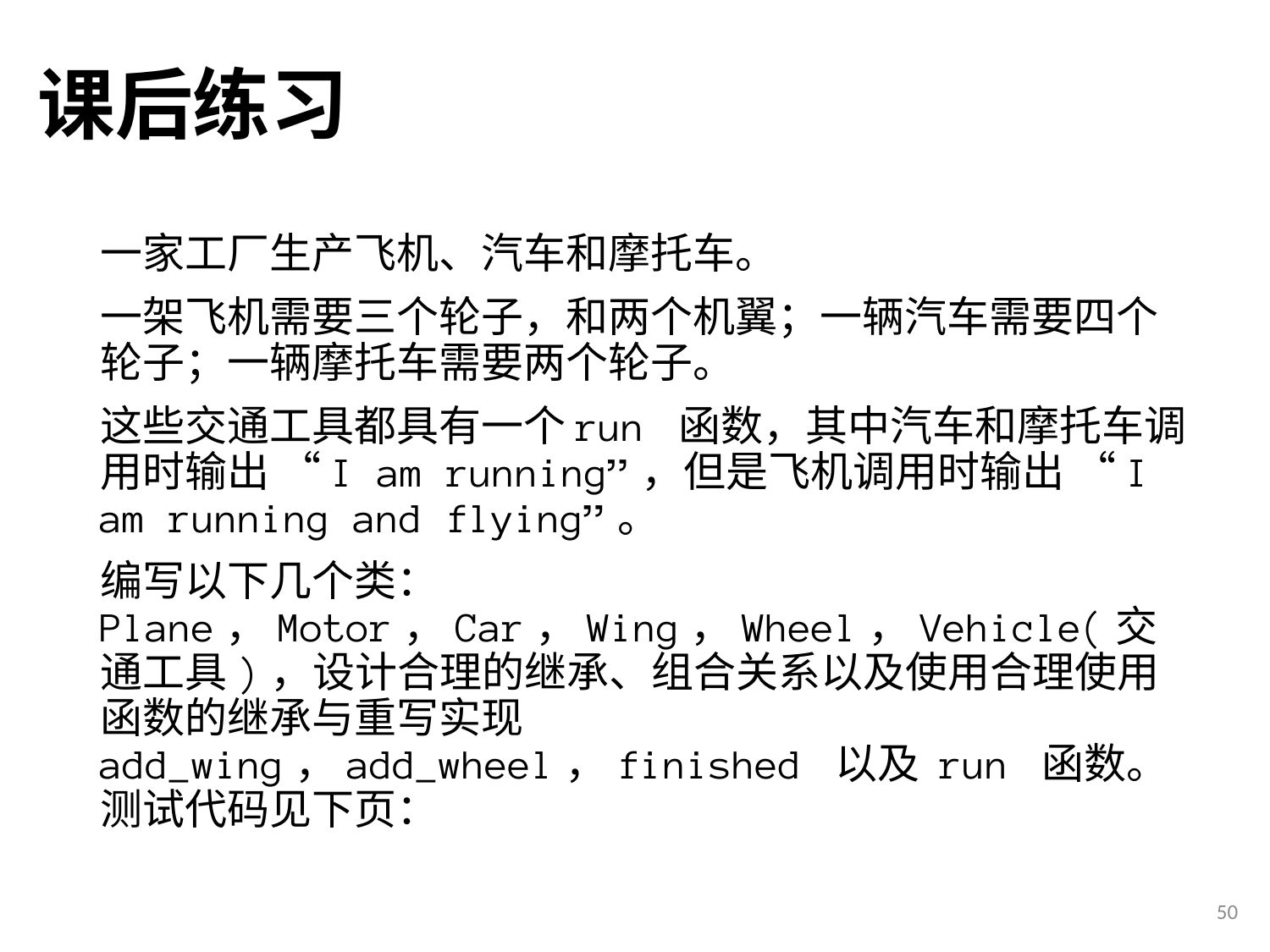

# 课后练习
一家工厂生产飞机、汽车和摩托车。
一架飞机需要三个轮子，和两个机翼；一辆汽车需要四个轮子；一辆摩托车需要两个轮子。
这些交通工具都具有一个run 函数，其中汽车和摩托车调用时输出 “I am running”，但是飞机调用时输出 “I am running and flying”。
编写以下几个类： Plane，Motor，Car，Wing，Wheel，Vehicle(交通工具)，设计合理的继承、组合关系以及使用合理使用函数的继承与重写实现add_wing，add_wheel，finished 以及 run 函数。测试代码见下页：
50